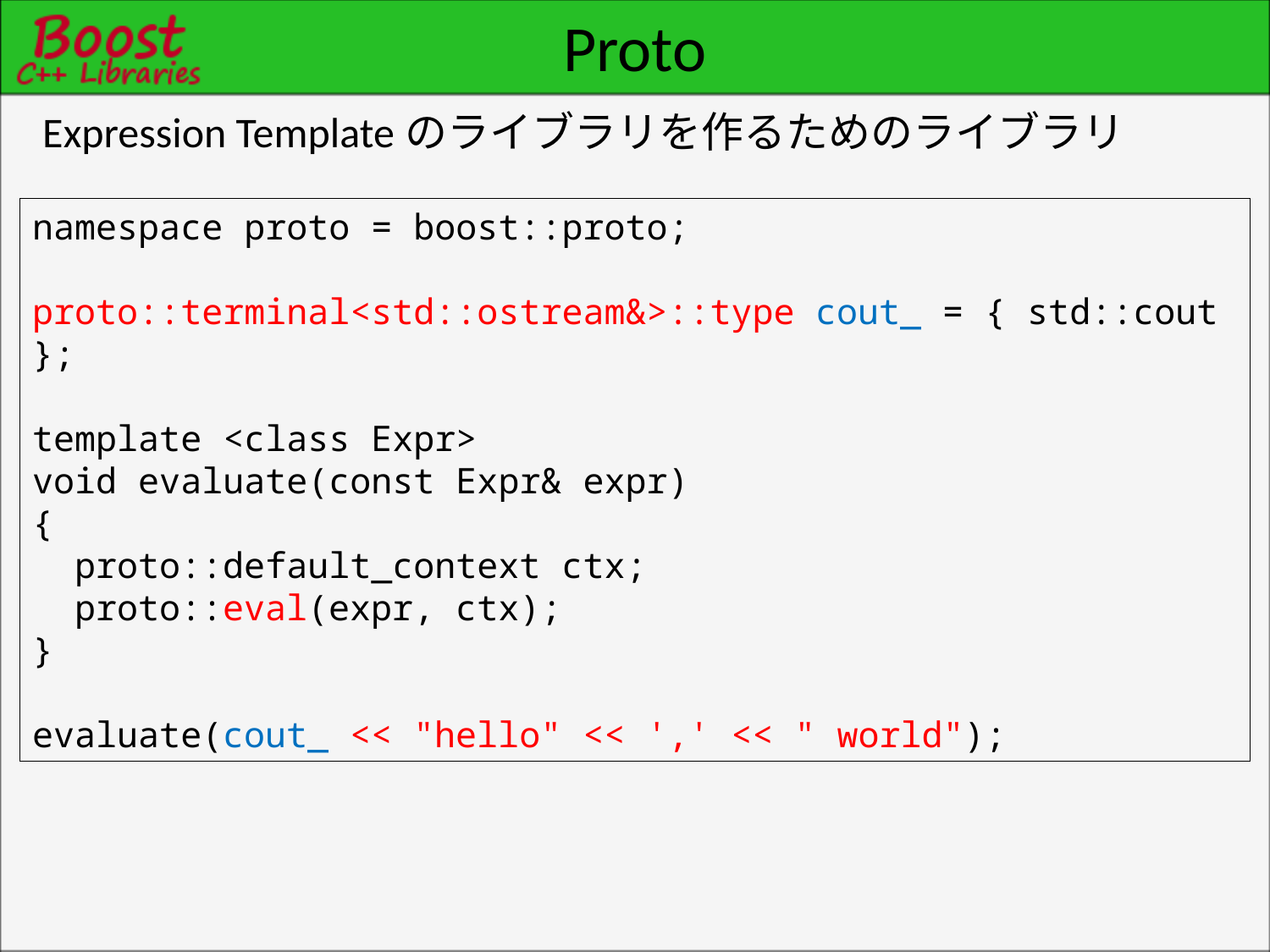

# Proto
Expression Templateのライブラリを作るためのライブラリ
namespace proto = boost::proto;

proto::terminal<std::ostream&>::type cout_ = { std::cout };

template <class Expr>
void evaluate(const Expr& expr)
{
  proto::default_context ctx;
  proto::eval(expr, ctx);
}

evaluate(cout_ << "hello" << ',' << " world");